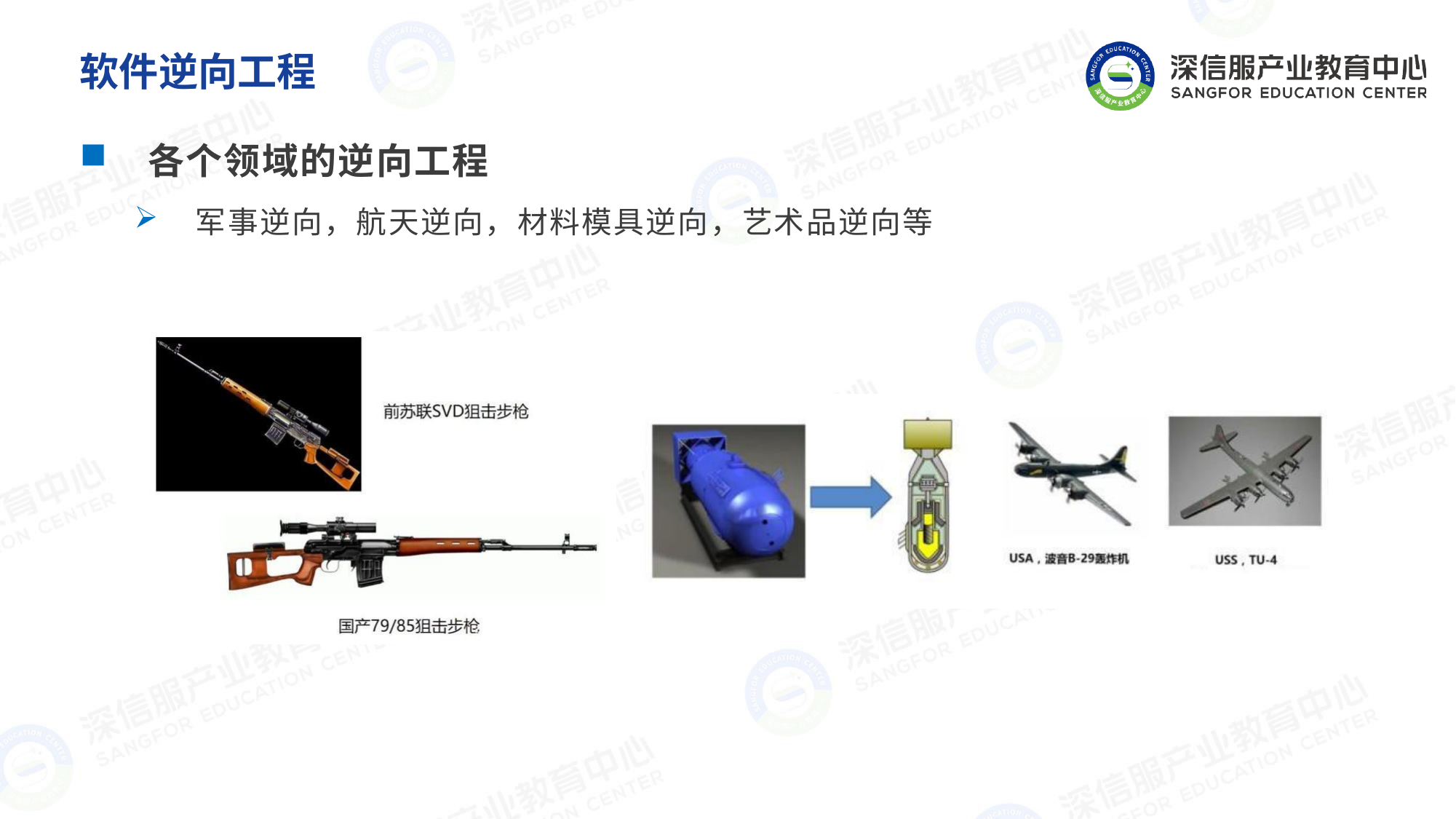

# 软件逆向工程
各个领域的逆向工程
军事逆向，航天逆向，材料模具逆向，艺术品逆向等